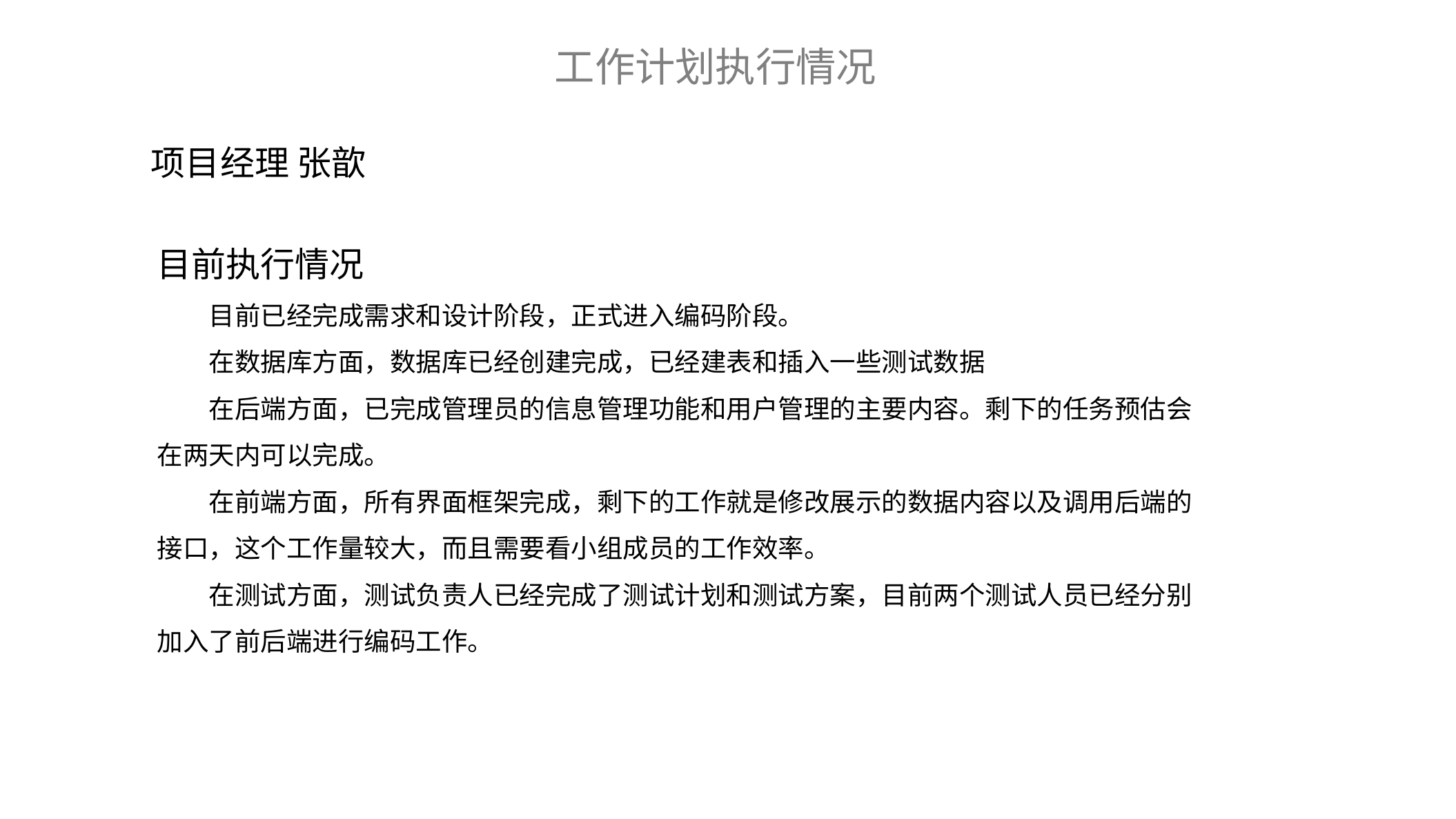

工作计划执行情况
项目经理 张歆
目前执行情况
目前已经完成需求和设计阶段，正式进入编码阶段。
在数据库方面，数据库已经创建完成，已经建表和插入一些测试数据
在后端方面，已完成管理员的信息管理功能和用户管理的主要内容。剩下的任务预估会在两天内可以完成。
在前端方面，所有界面框架完成，剩下的工作就是修改展示的数据内容以及调用后端的接口，这个工作量较大，而且需要看小组成员的工作效率。
在测试方面，测试负责人已经完成了测试计划和测试方案，目前两个测试人员已经分别加入了前后端进行编码工作。